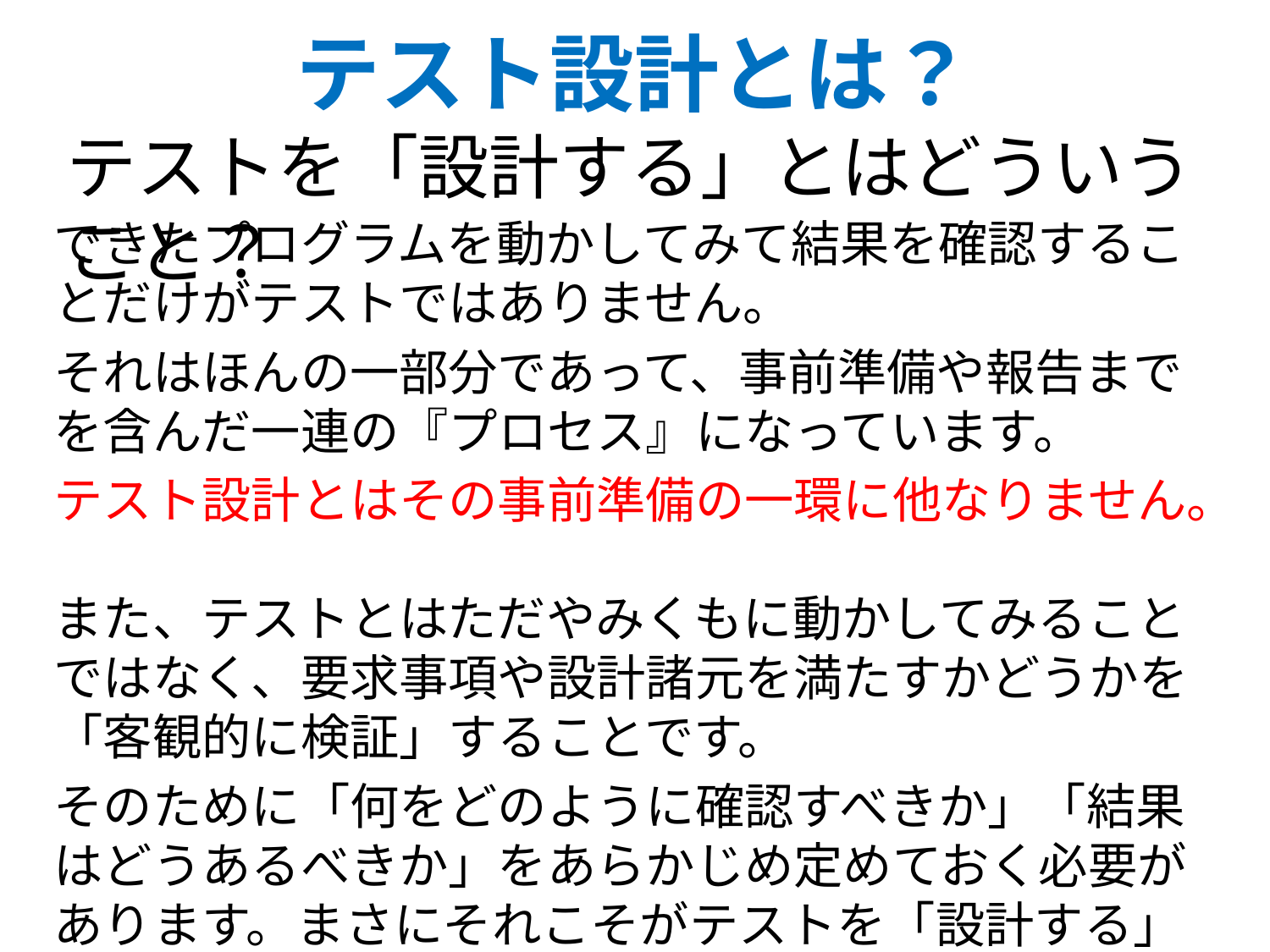

# テスト設計とは？
テストを「設計する」とはどういうこと？
できたプログラムを動かしてみて結果を確認することだけがテストではありません。
それはほんの一部分であって、事前準備や報告までを含んだ一連の『プロセス』になっています。
テスト設計とはその事前準備の一環に他なりません。
また、テストとはただやみくもに動かしてみることではなく、要求事項や設計諸元を満たすかどうかを「客観的に検証」することです。
そのために「何をどのように確認すべきか」「結果はどうあるべきか」をあらかじめ定めておく必要があります。まさにそれこそがテストを「設計する」ということなのです